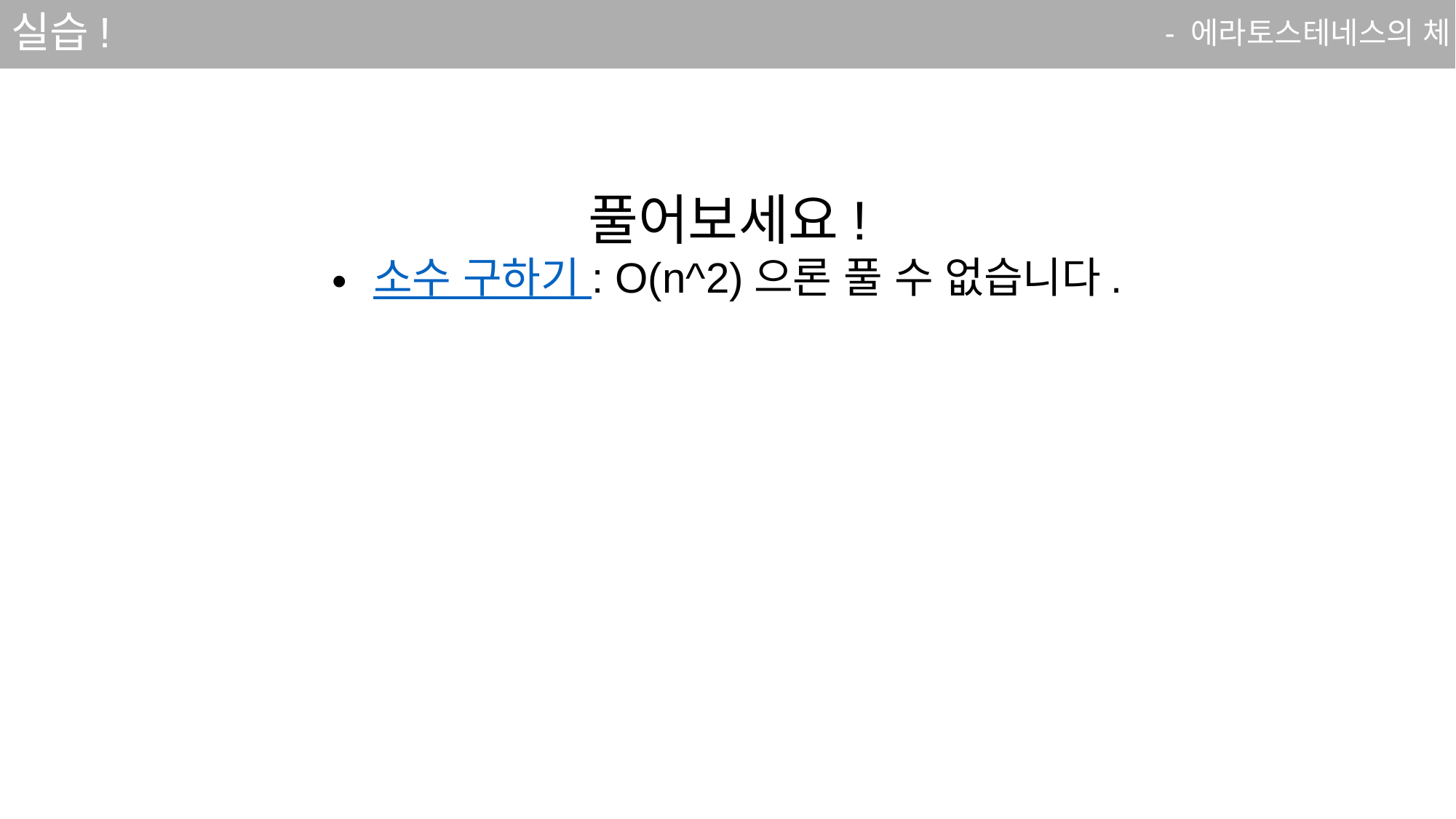

# 실습!
- 에라토스테네스의 체
풀어보세요!
소수 구하기 : O(n^2)으론 풀 수 없습니다.